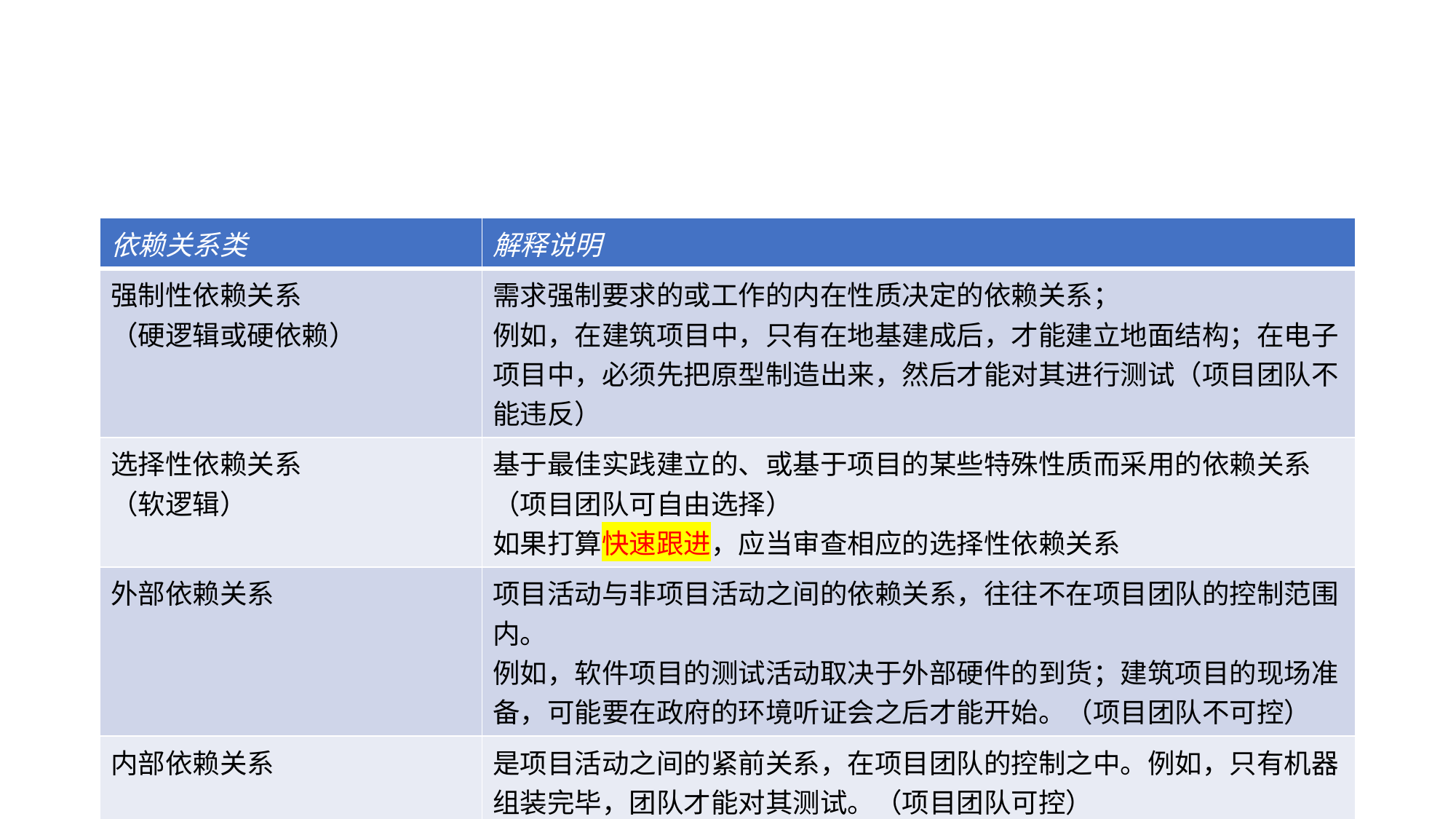

#
| 依赖关系类 | 解释说明 |
| --- | --- |
| 强制性依赖关系 （硬逻辑或硬依赖） | 需求强制要求的或工作的内在性质决定的依赖关系； 例如，在建筑项目中，只有在地基建成后，才能建立地面结构；在电子项目中，必须先把原型制造出来，然后才能对其进行测试（项目团队不能违反） |
| 选择性依赖关系 （软逻辑） | 基于最佳实践建立的、或基于项目的某些特殊性质而采用的依赖关系（项目团队可自由选择） 如果打算快速跟进，应当审查相应的选择性依赖关系 |
| 外部依赖关系 | 项目活动与非项目活动之间的依赖关系，往往不在项目团队的控制范围内。 例如，软件项目的测试活动取决于外部硬件的到货；建筑项目的现场准备，可能要在政府的环境听证会之后才能开始。（项目团队不可控） |
| 内部依赖关系 | 是项目活动之间的紧前关系，在项目团队的控制之中。例如，只有机器组装完毕，团队才能对其测试。（项目团队可控） |